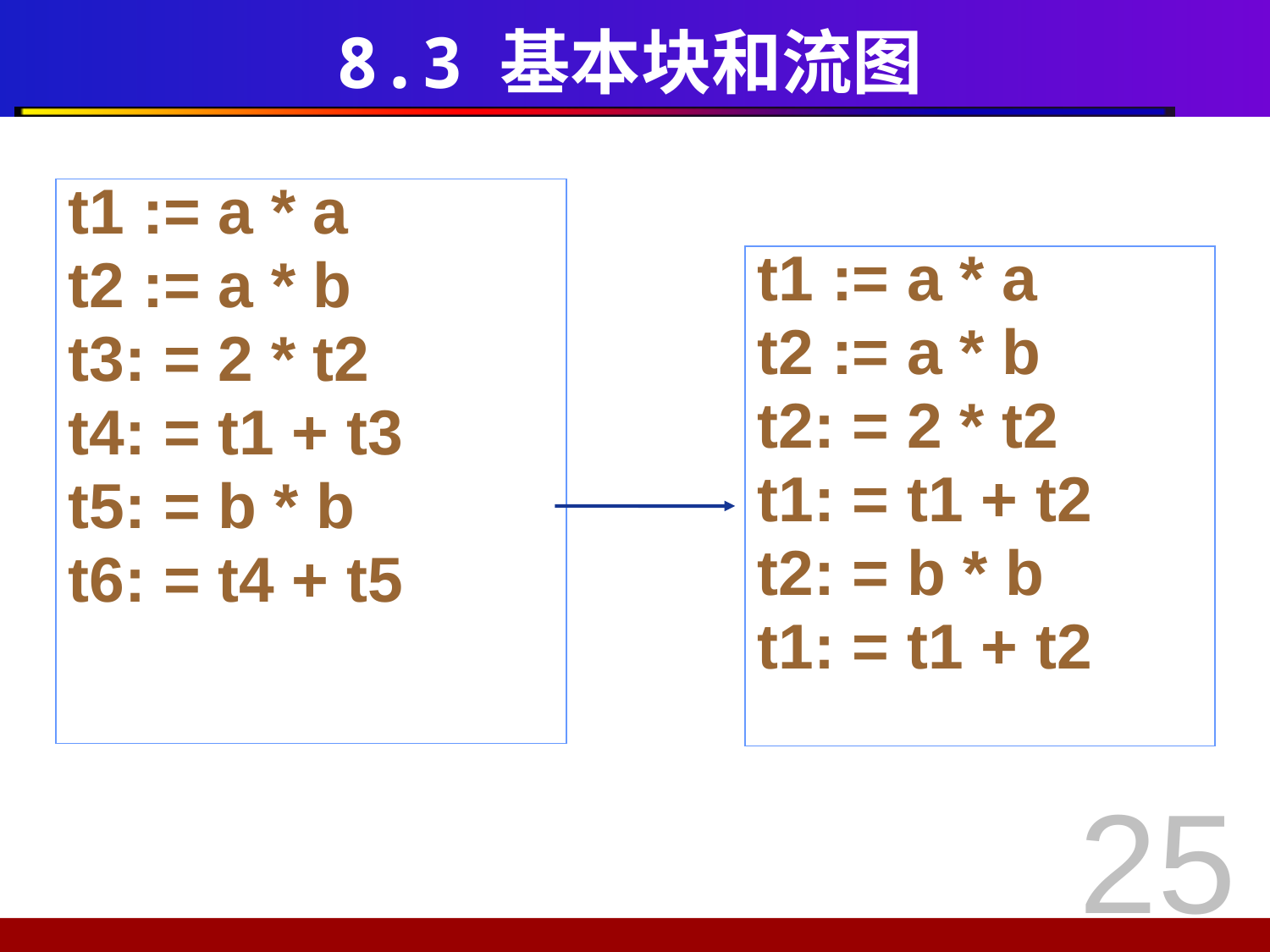

# 8.3 基本块和流图
t1 := a * a
t2 := a * b
t3: = 2 * t2
t4: = t1 + t3
t5: = b * b
t6: = t4 + t5
t1 := a * a
t2 := a * b
t2: = 2 * t2
t1: = t1 + t2
t2: = b * b
t1: = t1 + t2

25